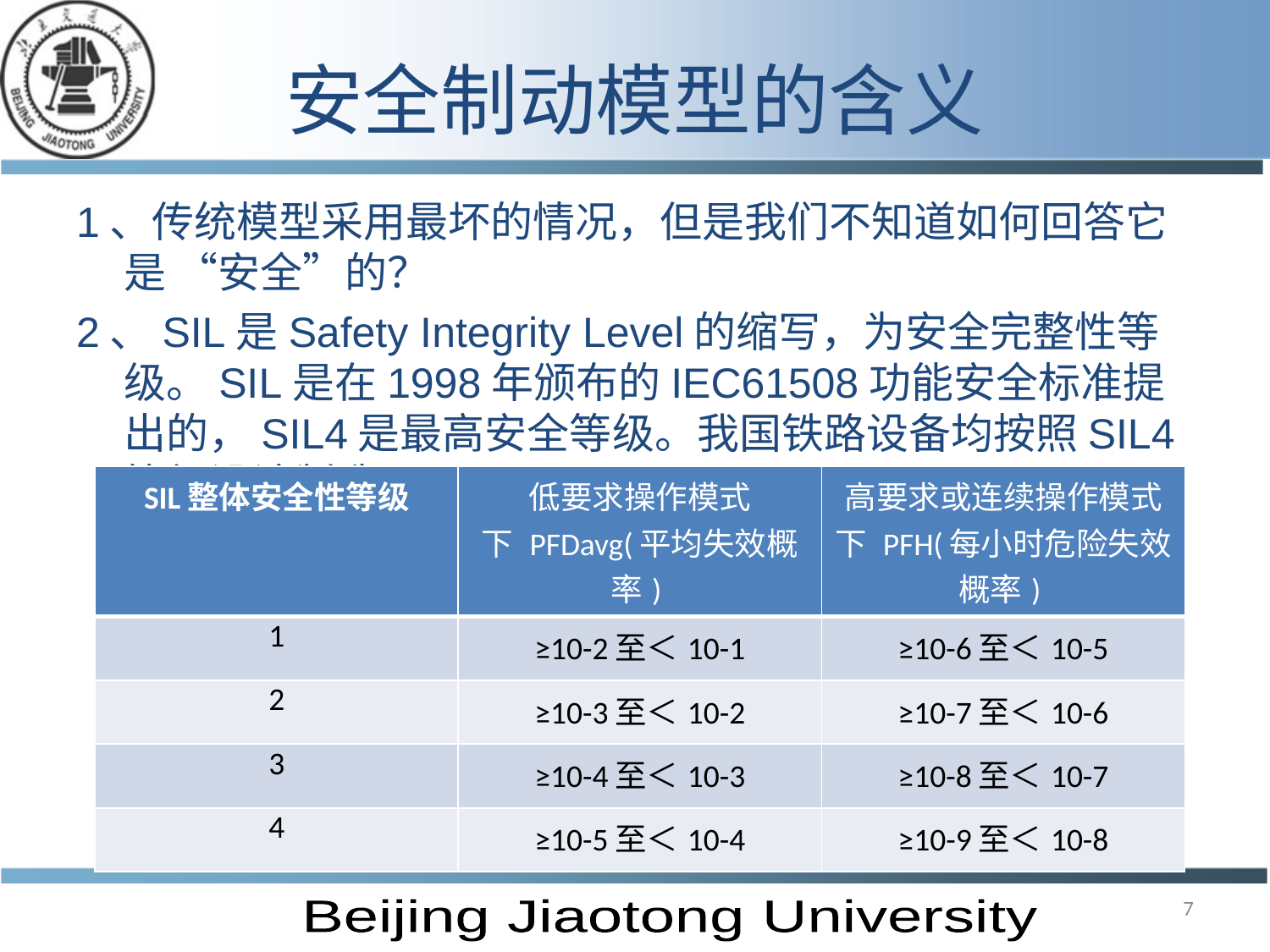

# 安全制动模型的含义
1、传统模型采用最坏的情况，但是我们不知道如何回答它是 “安全”的？
2、SIL是Safety Integrity Level的缩写，为安全完整性等级。SIL是在1998年颁布的IEC61508功能安全标准提出的，SIL4是最高安全等级。我国铁路设备均按照SIL4等级设计制造。

| SIL整体安全性等级 | 低要求操作模式下 PFDavg(平均失效概率) | 高要求或连续操作模式下 PFH(每小时危险失效概率) |
| --- | --- | --- |
| 1 | ≥10-2至＜10-1 | ≥10-6至＜10-5 |
| 2 | ≥10-3至＜10-2 | ≥10-7至＜10-6 |
| 3 | ≥10-4至＜10-3 | ≥10-8至＜10-7 |
| 4 | ≥10-5至＜10-4 | ≥10-9至＜10-8 |
7